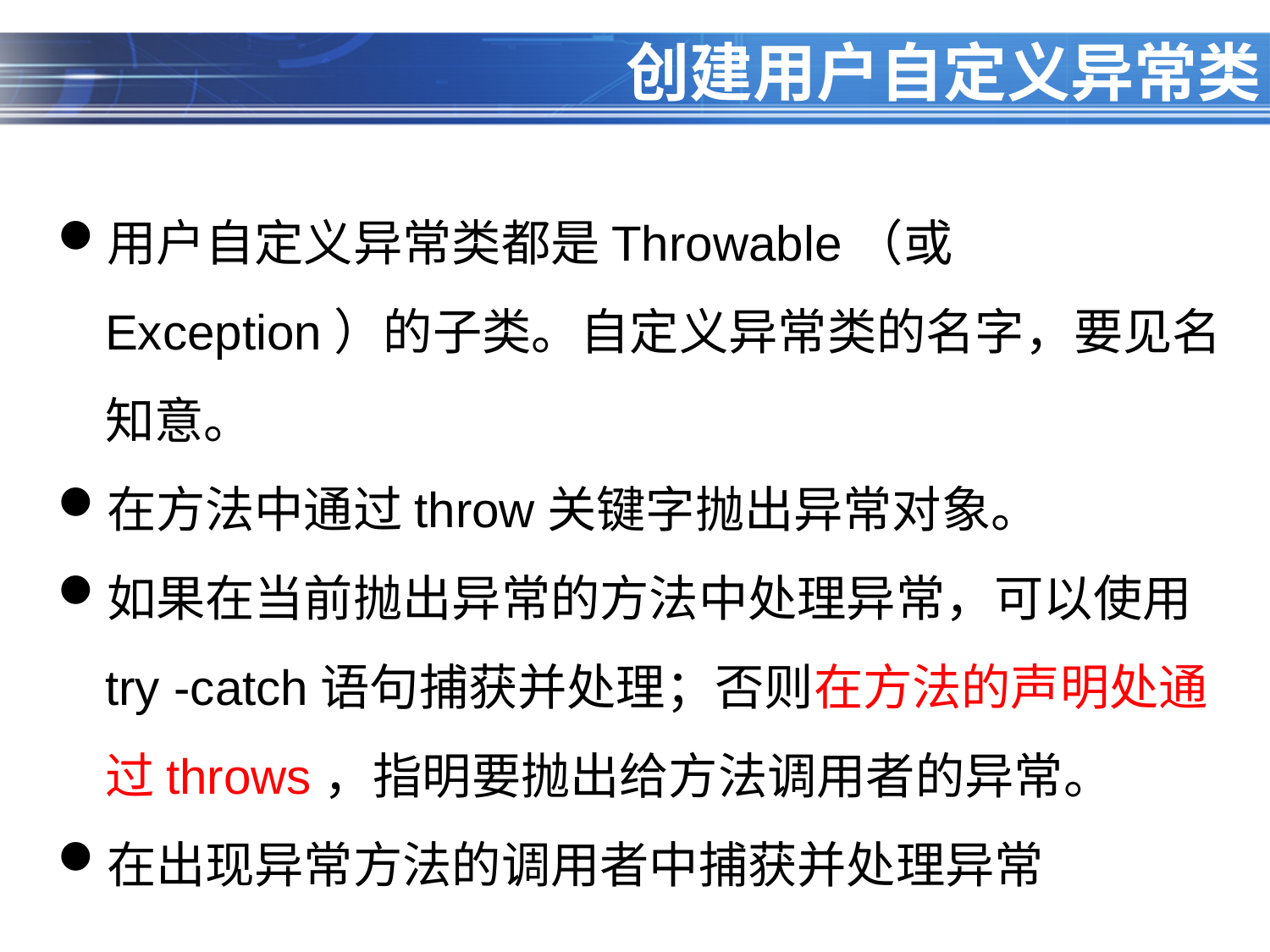

# 创建用户自定义异常类
用户自定义异常类都是Throwable（或Exception）的子类。自定义异常类的名字，要见名知意。
在方法中通过throw关键字抛出异常对象。
如果在当前抛出异常的方法中处理异常，可以使用try -catch语句捕获并处理；否则在方法的声明处通过throws，指明要抛出给方法调用者的异常。
在出现异常方法的调用者中捕获并处理异常